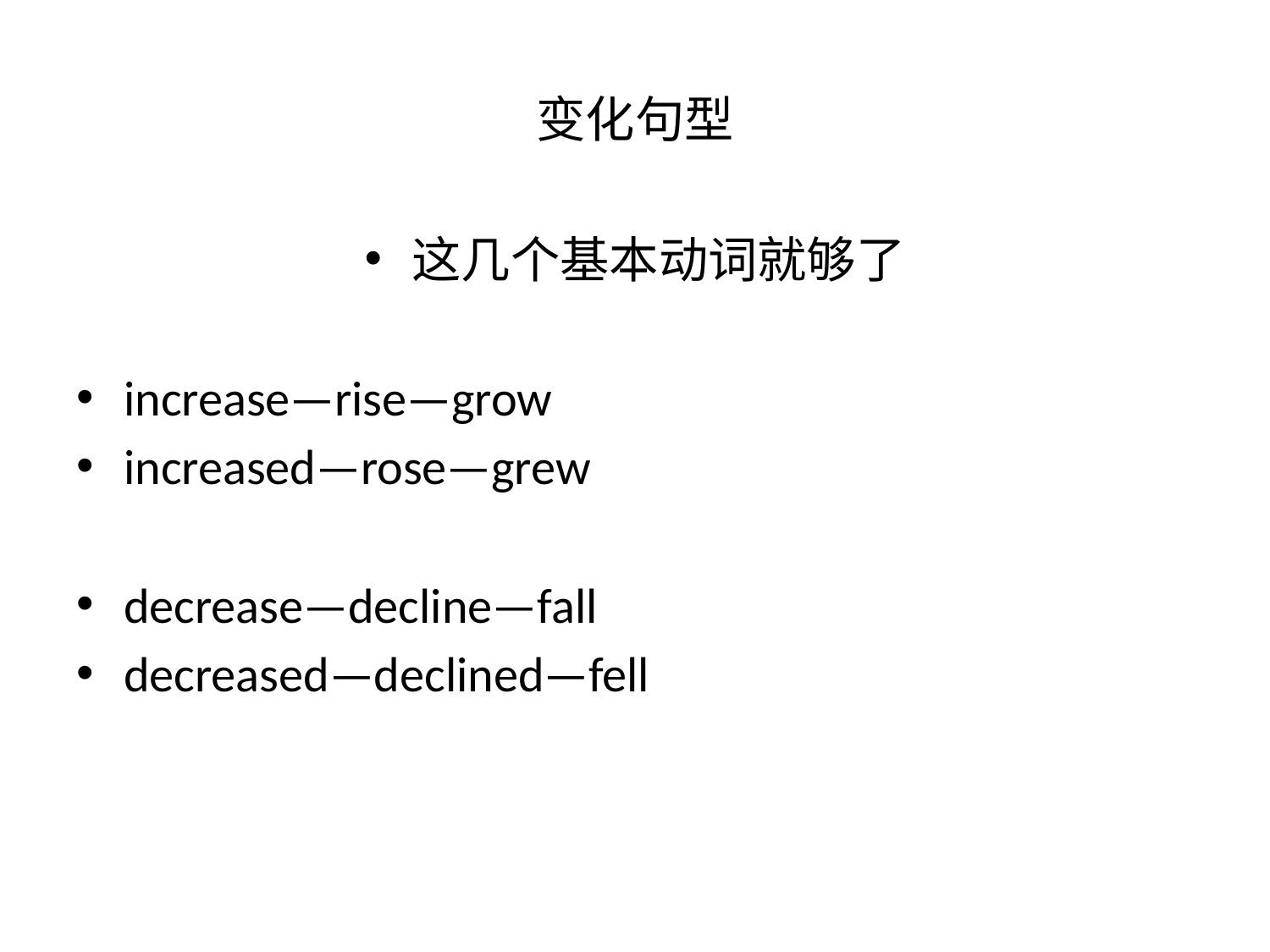

# 变化句型
这几个基本动词就够了

increase—rise—grow
increased—rose—grew

decrease—decline—fall
decreased—declined—fell